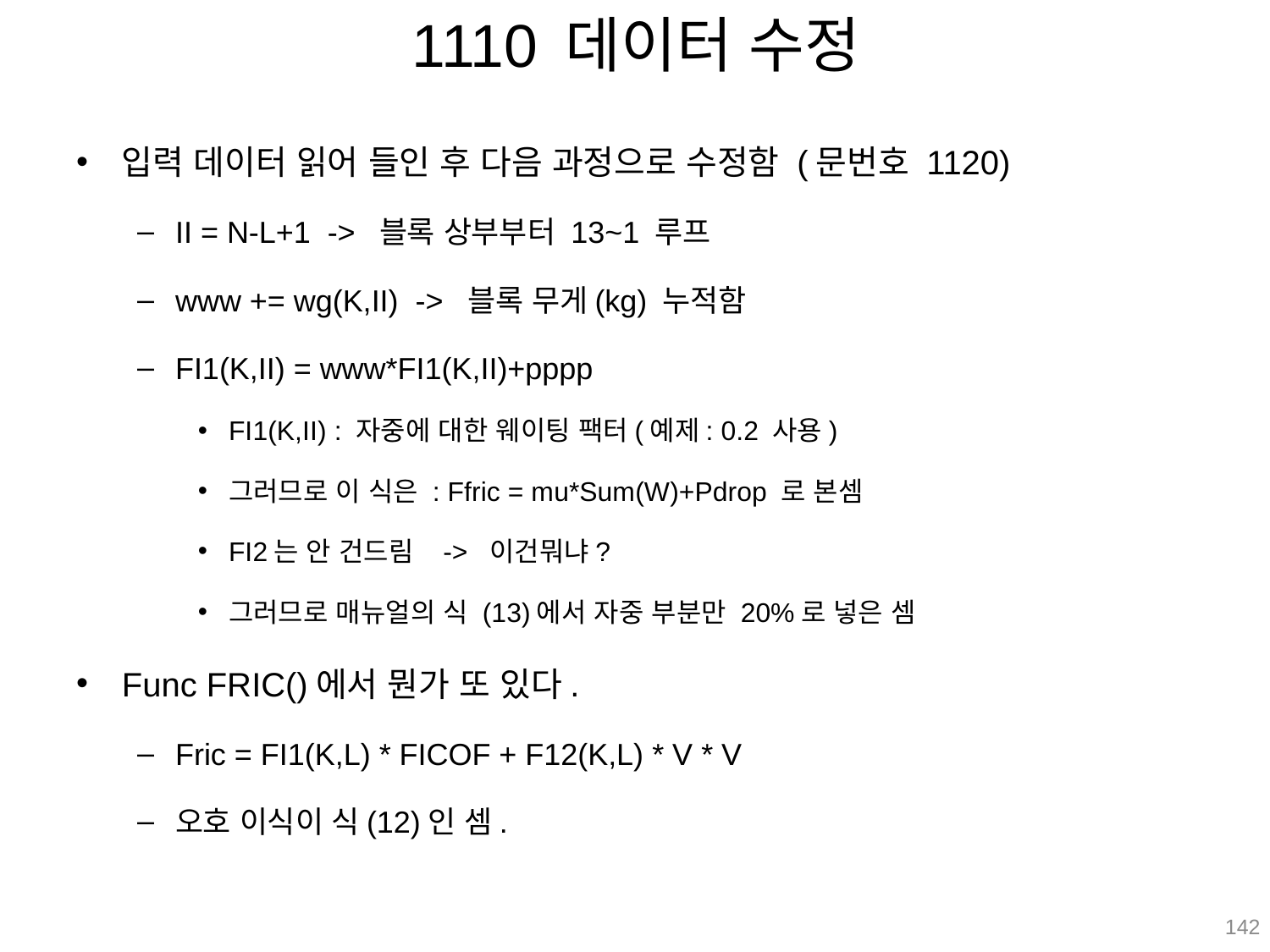

# 1110 데이터 수정
입력 데이터 읽어 들인 후 다음 과정으로 수정함 (문번호 1120)
II = N-L+1  ->  블록 상부부터 13~1 루프
www += wg(K,II)  ->  블록 무게(kg) 누적함
FI1(K,II) = www*FI1(K,II)+pppp
FI1(K,II) : 자중에 대한 웨이팅 팩터(예제: 0.2 사용)
그러므로 이 식은 : Ffric = mu*Sum(W)+Pdrop 로 본셈
FI2는 안 건드림   ->  이건뭐냐?
그러므로 매뉴얼의 식 (13)에서 자중 부분만 20%로 넣은 셈
Func FRIC()에서 뭔가 또 있다.
Fric = FI1(K,L) * FICOF + F12(K,L) * V * V
오호 이식이 식(12)인 셈.

142